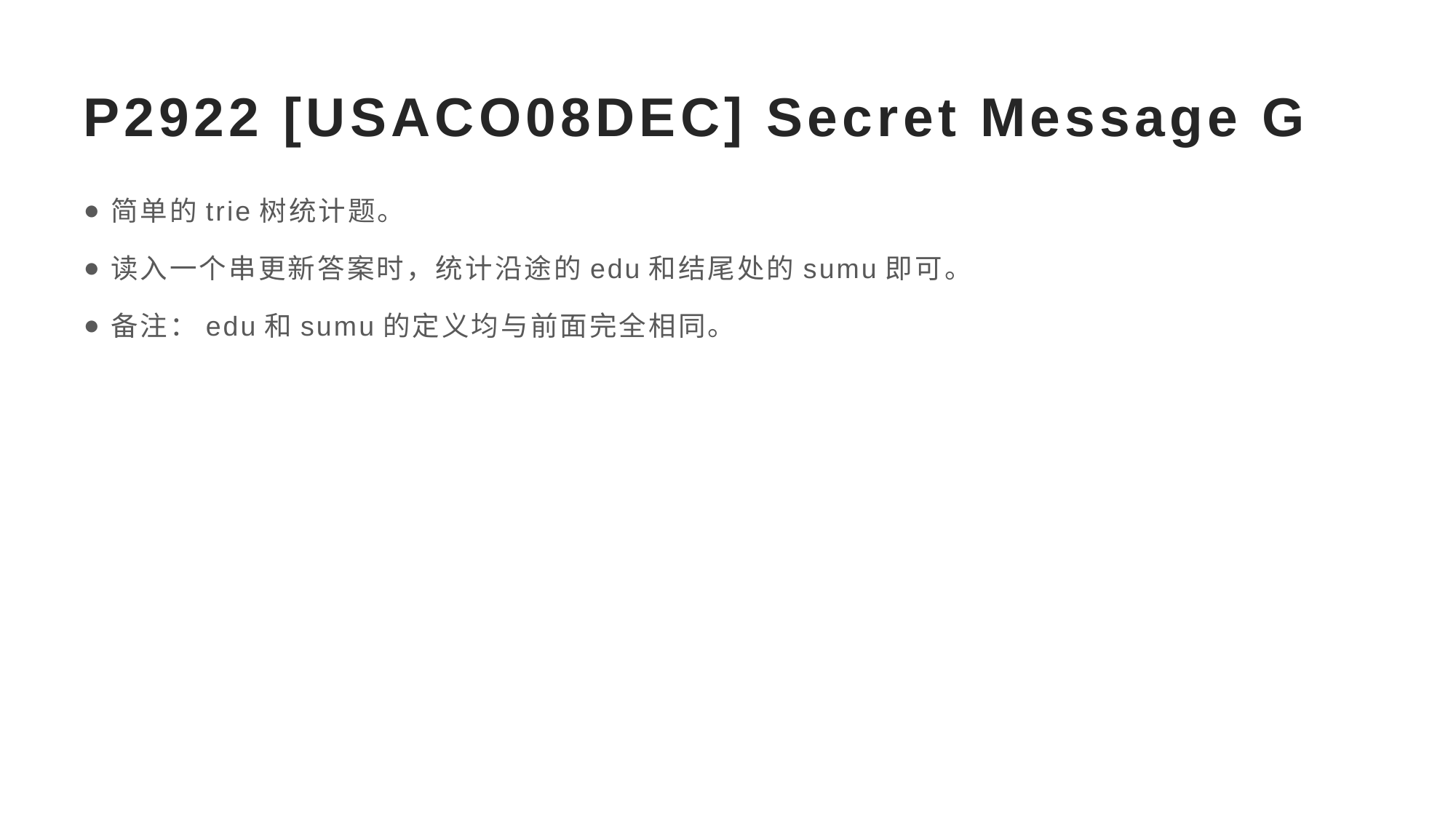

# P2922 [USACO08DEC] Secret Message G
简单的trie树统计题。
读入一个串更新答案时，统计沿途的edu和结尾处的sumu即可。
备注：edu和sumu的定义均与前面完全相同。